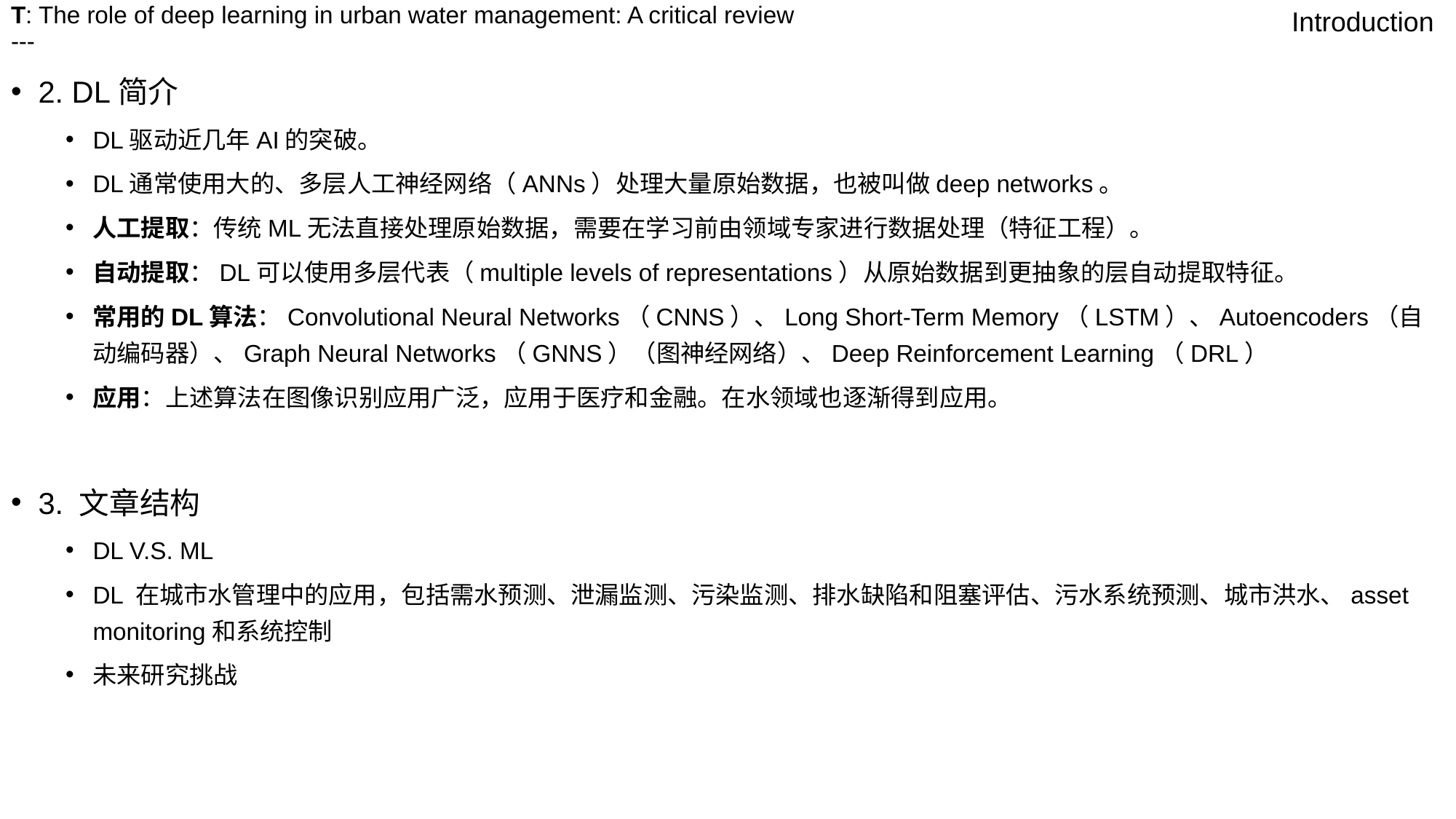

# T: The role of deep learning in urban water management: A critical review ---
Introduction
2. DL简介
DL驱动近几年AI的突破。
DL通常使用大的、多层人工神经网络（ANNs）处理大量原始数据，也被叫做deep networks。
人工提取：传统ML无法直接处理原始数据，需要在学习前由领域专家进行数据处理（特征工程）。
自动提取：DL可以使用多层代表（multiple levels of representations）从原始数据到更抽象的层自动提取特征。
常用的DL算法：Convolutional Neural Networks（CNNS）、Long Short-Term Memory（LSTM）、Autoencoders（自动编码器）、Graph Neural Networks（GNNS）（图神经网络）、Deep Reinforcement Learning（DRL）
应用：上述算法在图像识别应用广泛，应用于医疗和金融。在水领域也逐渐得到应用。

3. 文章结构
DL V.S. ML
DL 在城市水管理中的应用，包括需水预测、泄漏监测、污染监测、排水缺陷和阻塞评估、污水系统预测、城市洪水、asset monitoring和系统控制
未来研究挑战